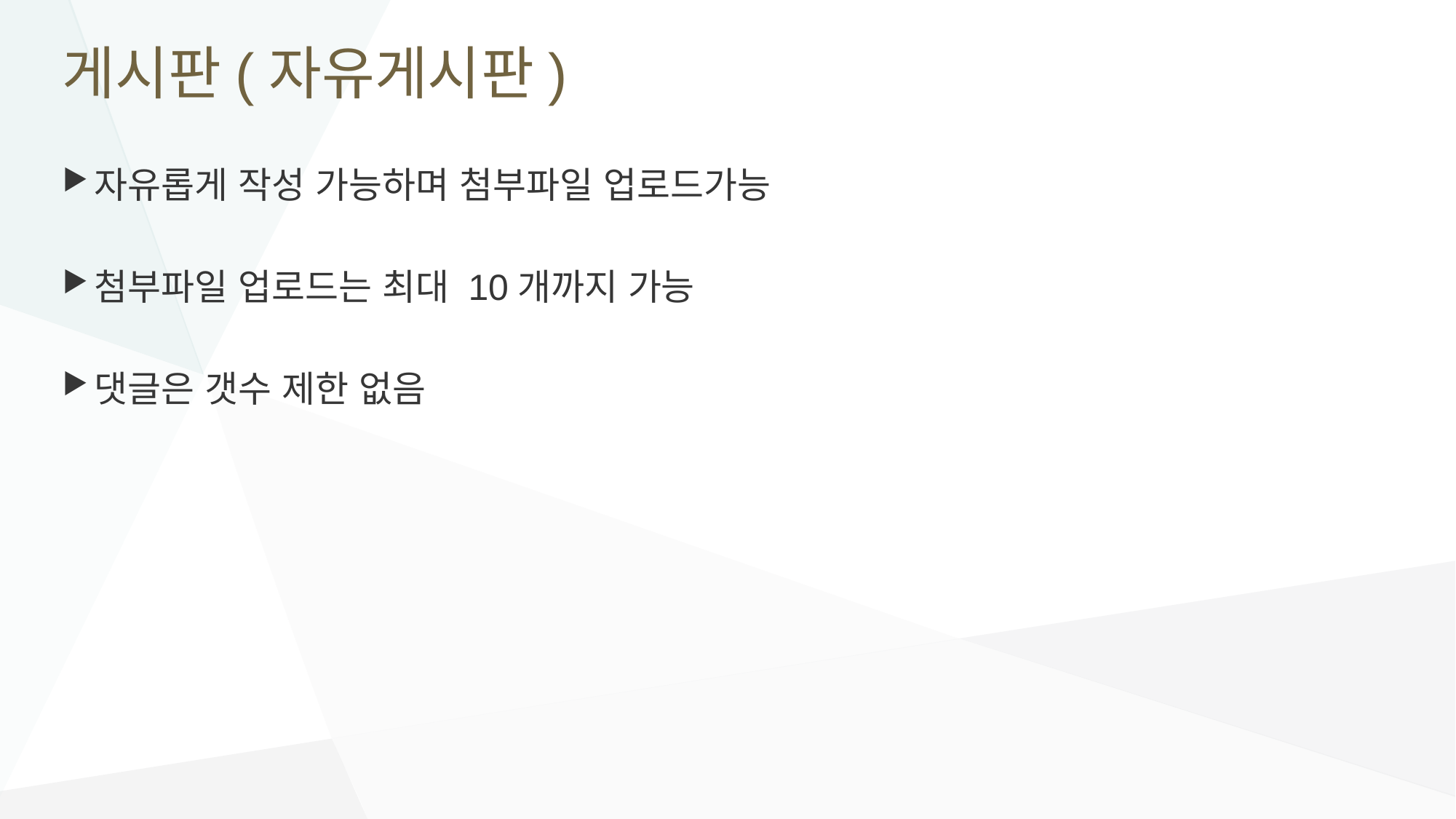

# 게시판(자유게시판)
자유롭게 작성 가능하며 첨부파일 업로드가능

첨부파일 업로드는 최대 10개까지 가능

댓글은 갯수 제한 없음